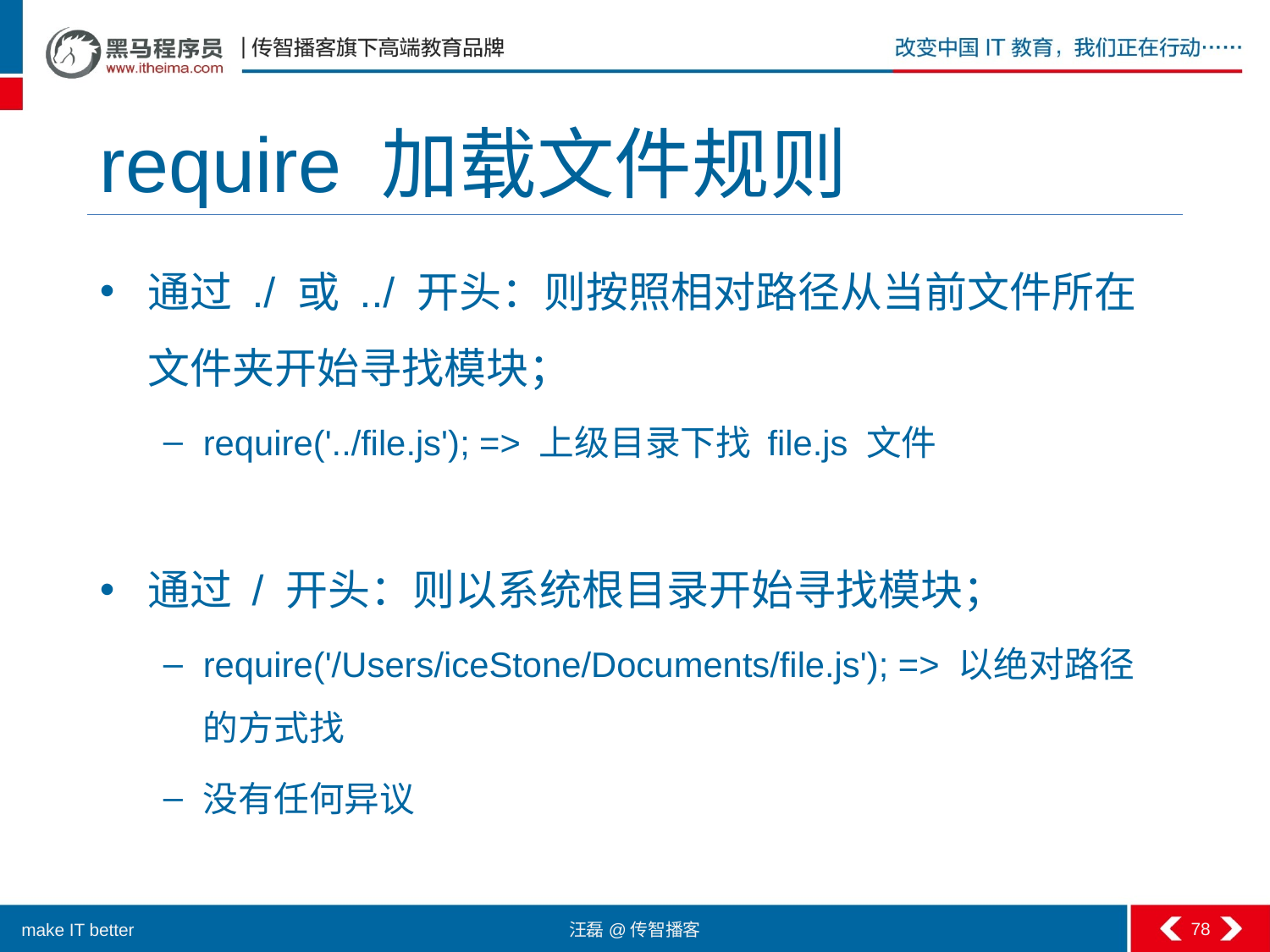

# require 加载文件规则
通过 ./ 或 ../ 开头：则按照相对路径从当前文件所在文件夹开始寻找模块；
require('../file.js'); => 上级目录下找 file.js 文件

通过 / 开头：则以系统根目录开始寻找模块；
require('/Users/iceStone/Documents/file.js'); => 以绝对路径的方式找
没有任何异议
78
汪磊@传智播客
make IT better